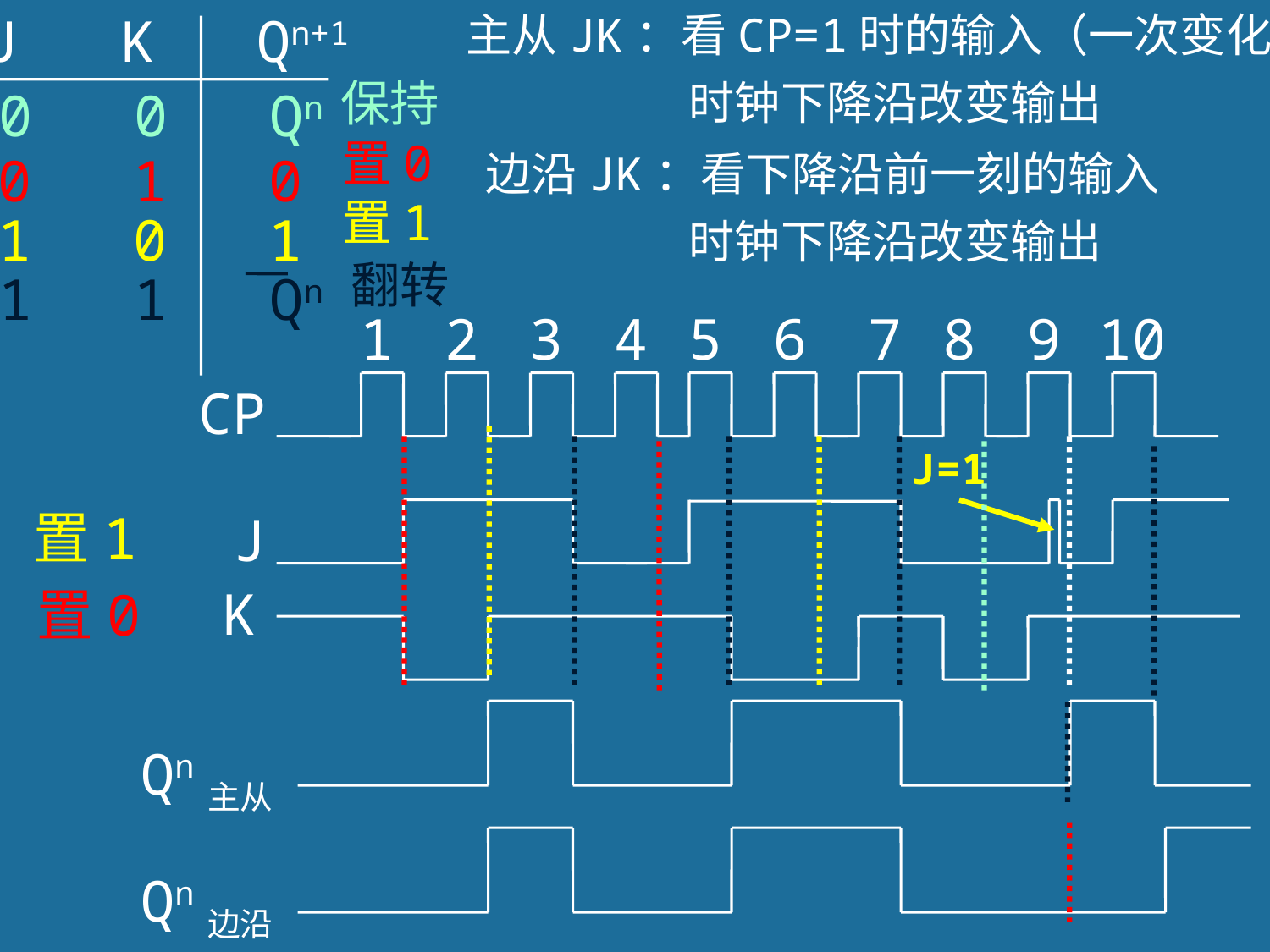

J   K   Qn+1

0   0   Qn
0   1   0
1   0   1
1   1   Qn
主从JK：看CP=1时的输入（一次变化）
保持
置0
置1
翻转
时钟下降沿改变输出
边沿JK：看下降沿前一刻的输入
时钟下降沿改变输出

1
2
3
4
5
6
7
8
9
10
CP

J=1

置1
J

K
置0

Qn主从

Qn边沿

115